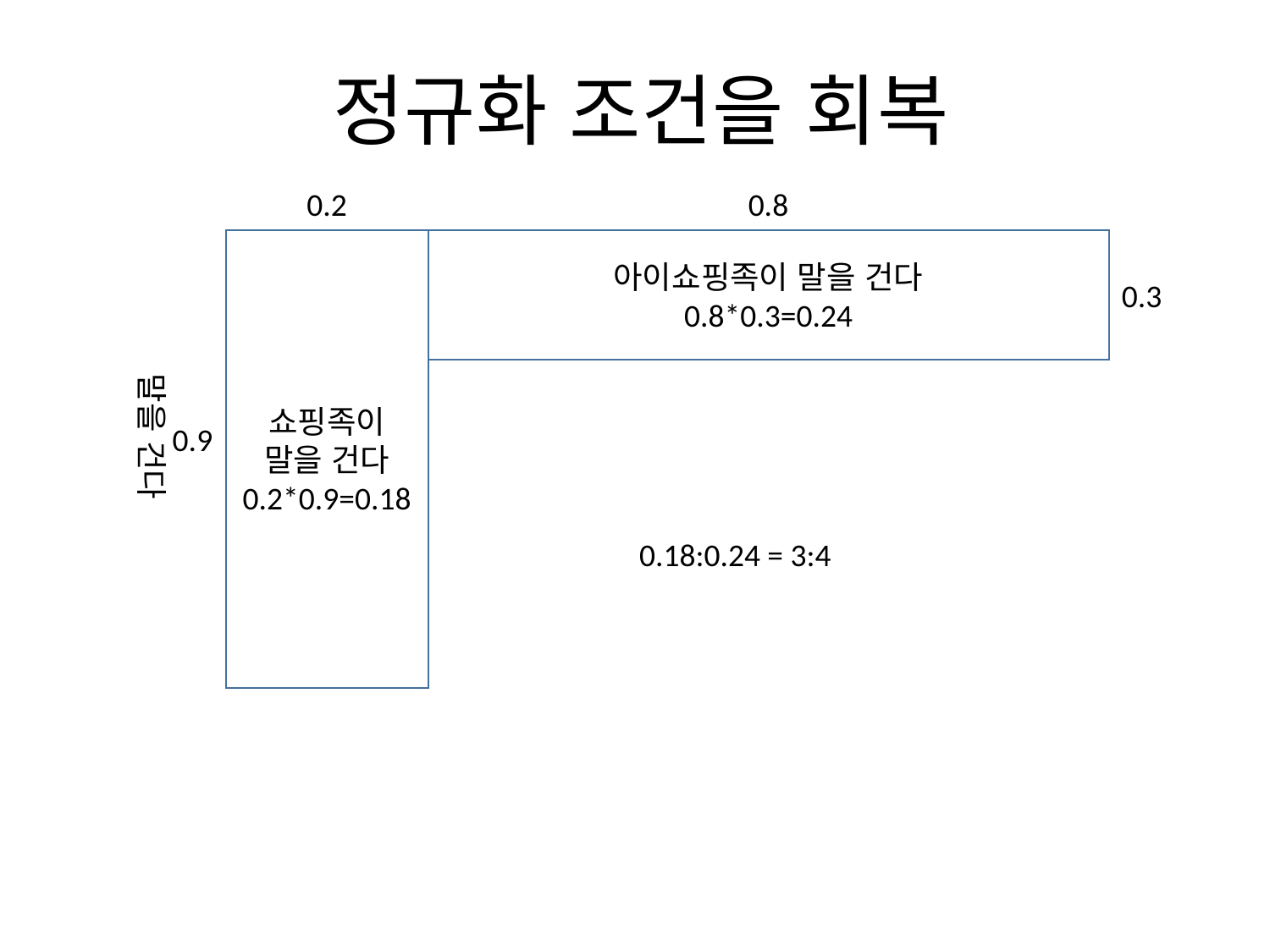

# 정규화 조건을 회복
0.2
0.8
쇼핑족이
말을 건다
0.2*0.9=0.18
아이쇼핑족이 말을 건다
0.8*0.3=0.24
0.3
말을 건다
0.9
0.18:0.24 = 3:4